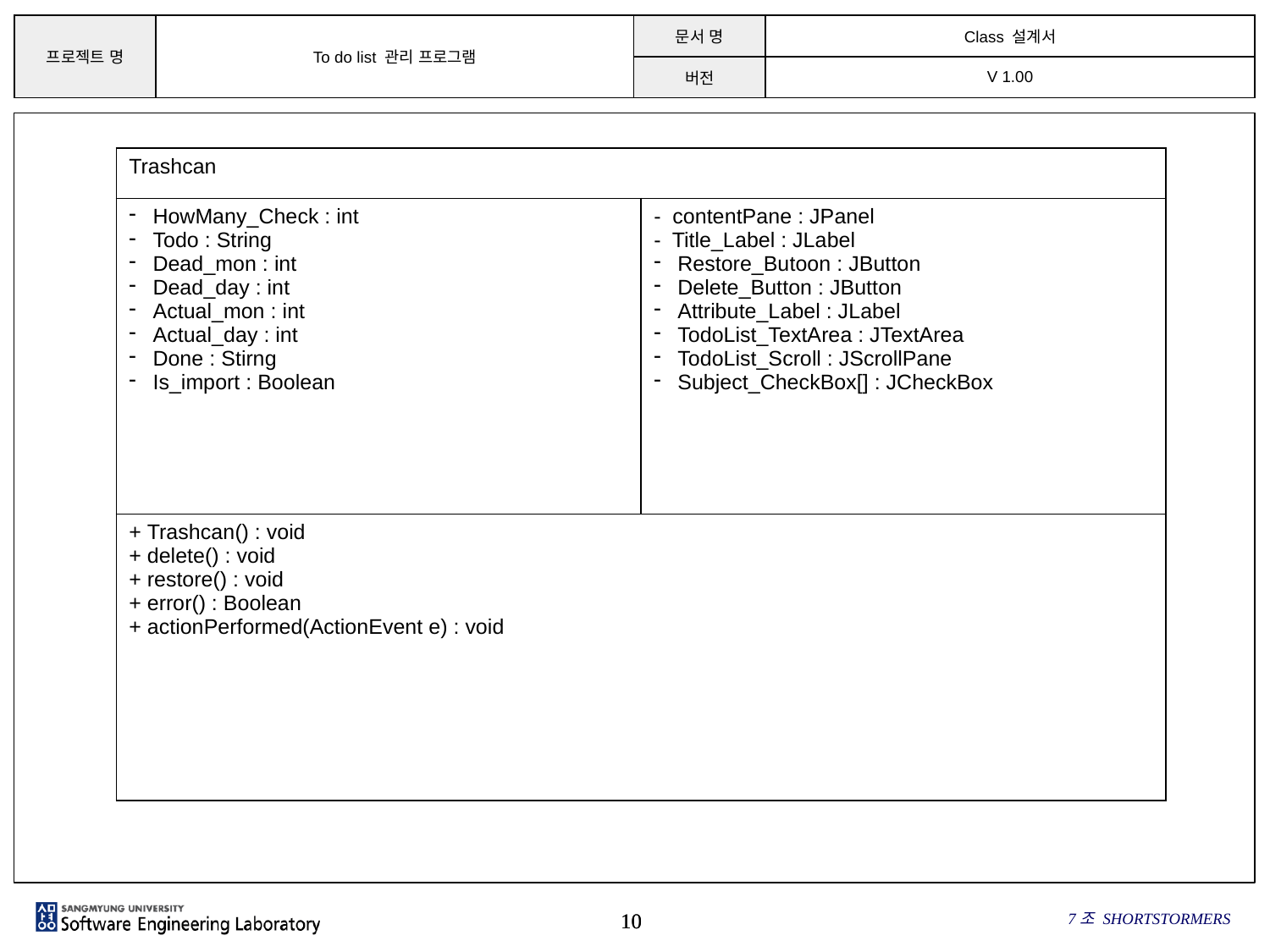

| Trashcan |  |
| --- | --- |
| HowMany\_Check : int Todo : String Dead\_mon : int Dead\_day : int Actual\_mon : int Actual\_day : int Done : Stirng Is\_import : Boolean | - contentPane : JPanel - Title\_Label : JLabel Restore\_Butoon : JButton Delete\_Button : JButton Attribute\_Label : JLabel TodoList\_TextArea : JTextArea TodoList\_Scroll : JScrollPane Subject\_CheckBox[] : JCheckBox |
| + Trashcan() : void + delete() : void + restore() : void + error() : Boolean + actionPerformed(ActionEvent e) : void |  |
7조 SHORTSTORMERS